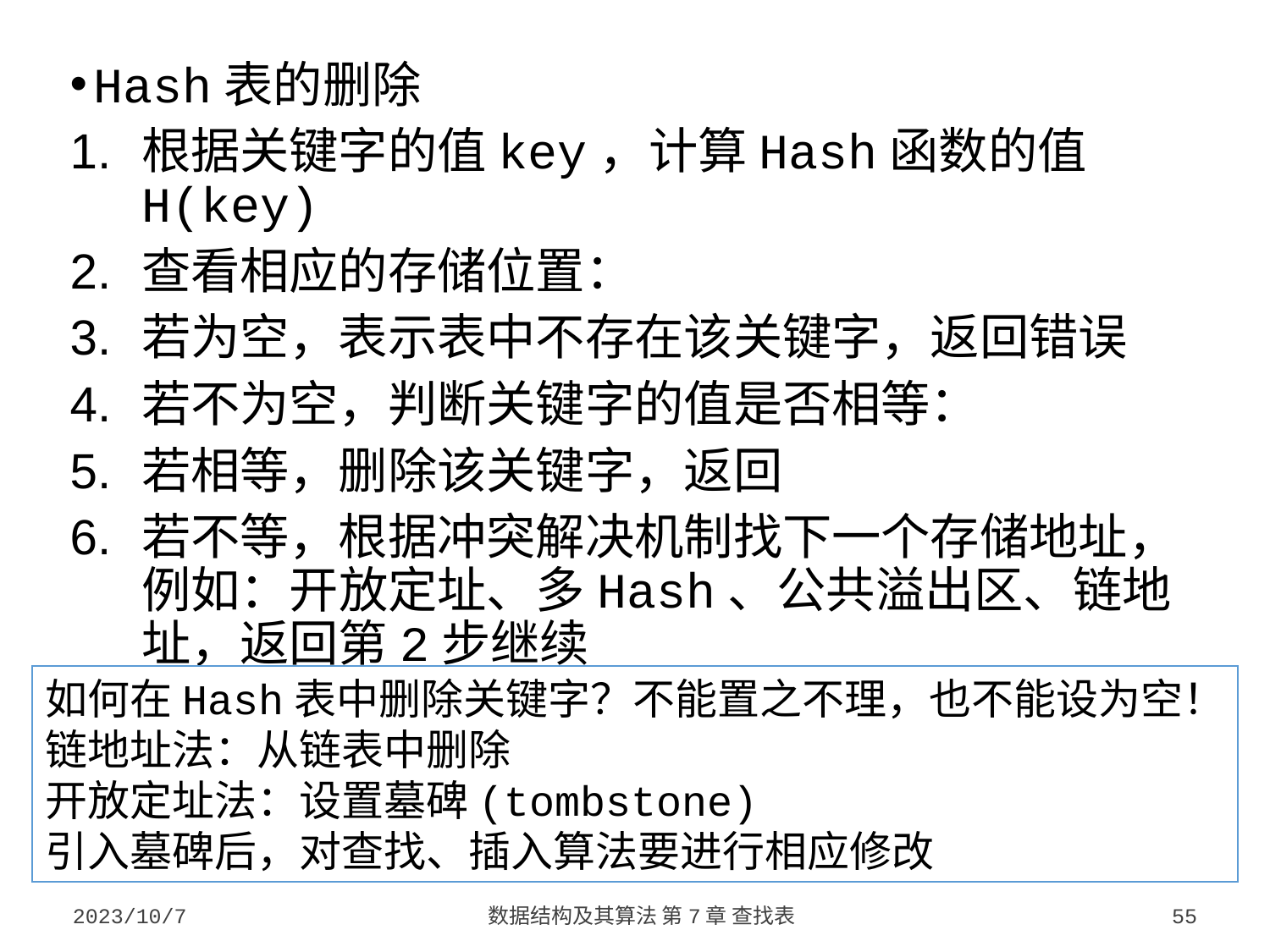

Hash表的删除
根据关键字的值key，计算Hash函数的值H(key)
查看相应的存储位置：
若为空，表示表中不存在该关键字，返回错误
若不为空，判断关键字的值是否相等：
若相等，删除该关键字，返回
若不等，根据冲突解决机制找下一个存储地址，例如：开放定址、多Hash、公共溢出区、链地址，返回第2步继续
如何在Hash表中删除关键字？不能置之不理，也不能设为空！
链地址法：从链表中删除
开放定址法：设置墓碑(tombstone)
引入墓碑后，对查找、插入算法要进行相应修改
2023/10/7
数据结构及其算法 第7章 查找表
55